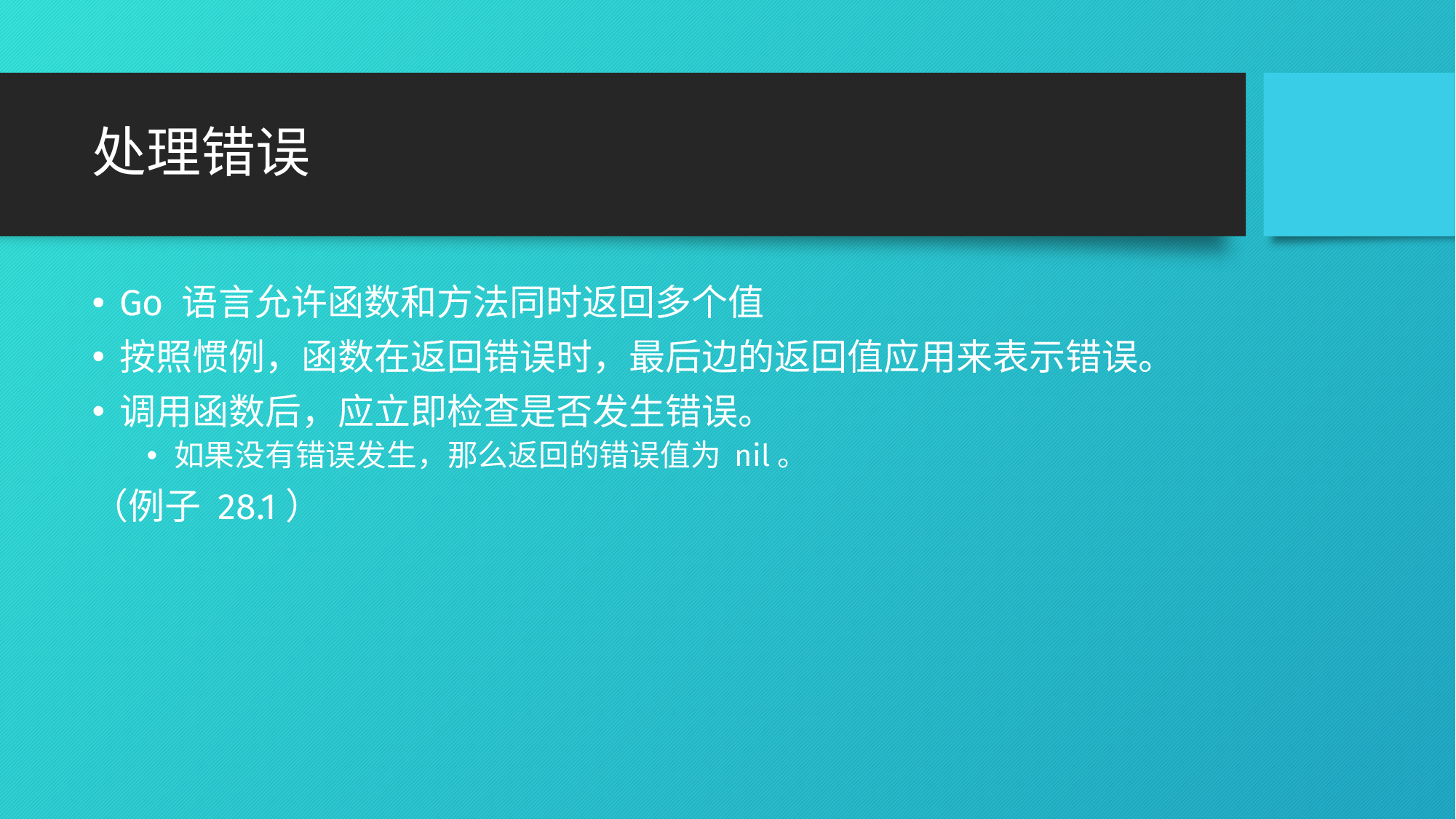

# 处理错误
Go 语言允许函数和方法同时返回多个值
按照惯例，函数在返回错误时，最后边的返回值应用来表示错误。
调用函数后，应立即检查是否发生错误。
如果没有错误发生，那么返回的错误值为 nil。
（例子 28.1）